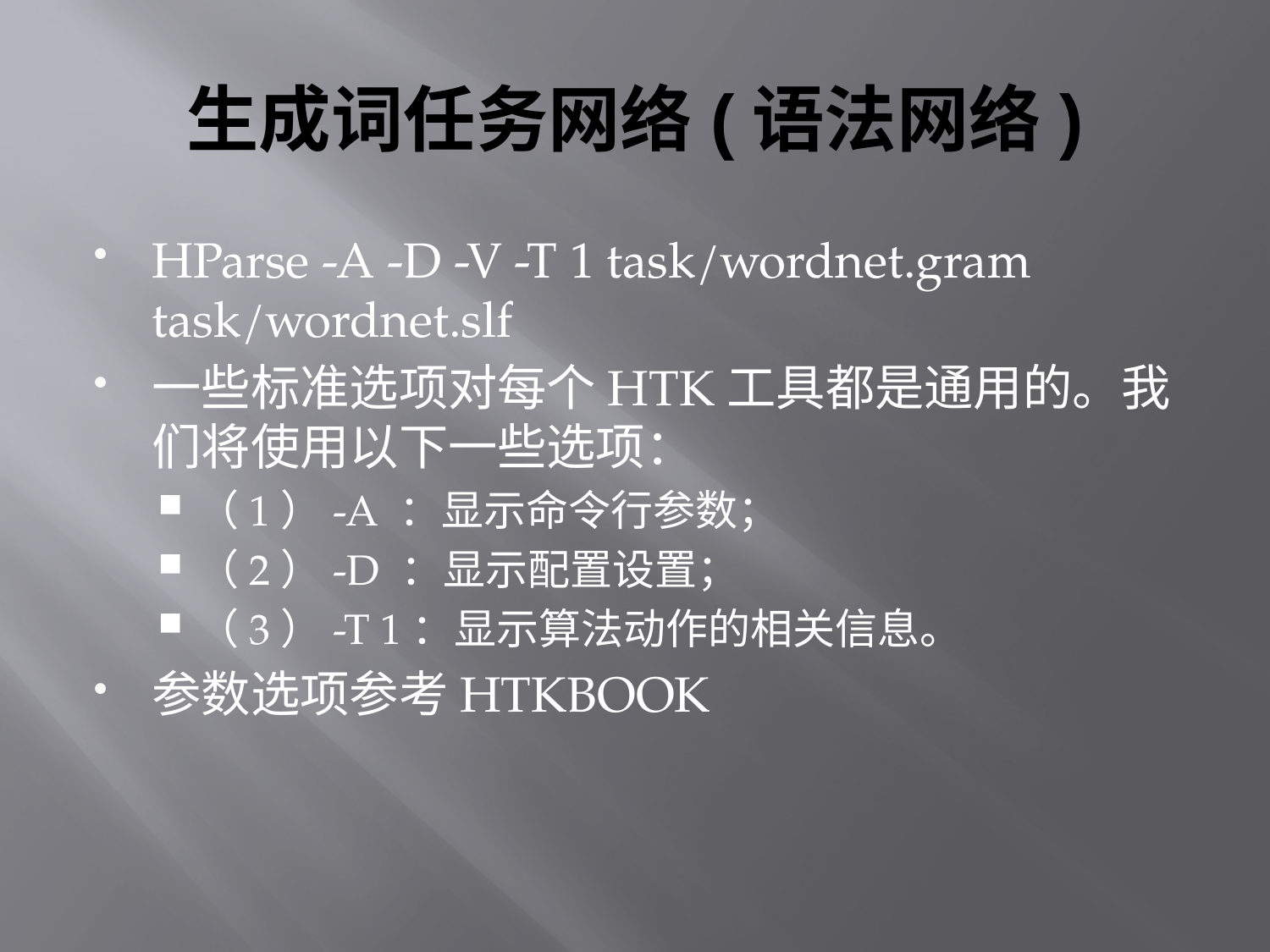

# 生成词任务网络(语法网络)
HParse -A -D -V -T 1 task/wordnet.gram task/wordnet.slf
一些标准选项对每个HTK工具都是通用的。我们将使用以下一些选项：
（1）-A ：显示命令行参数；
（2）-D ：显示配置设置；
（3）-T 1：显示算法动作的相关信息。
参数选项参考HTKBOOK